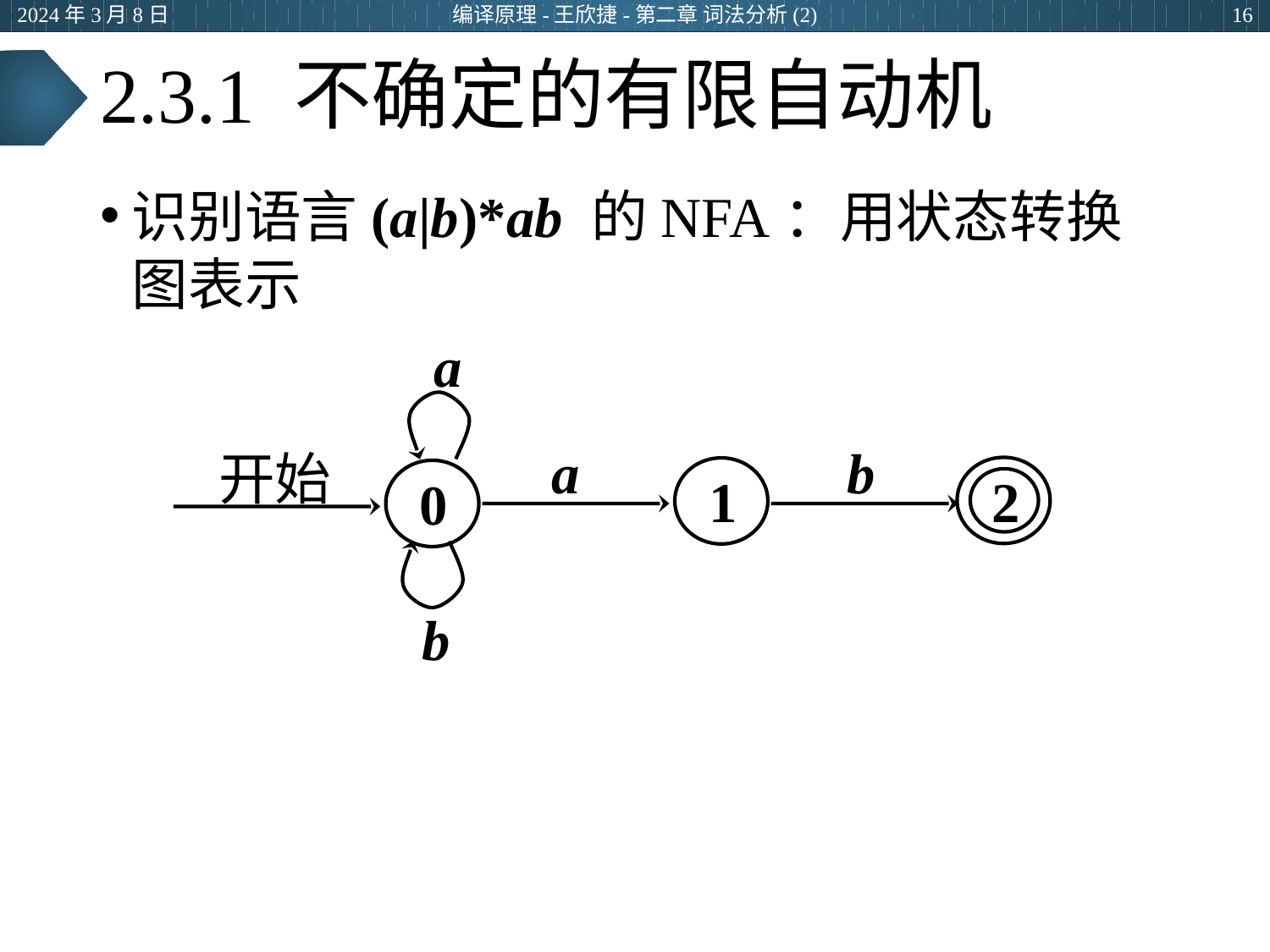

2024年3月8日
编译原理-王欣捷-第二章 词法分析(2)
16
# 2.3.1 不确定的有限自动机
识别语言(a|b)*ab 的NFA：用状态转换图表示

a

开始
a
b

2
1
0

b